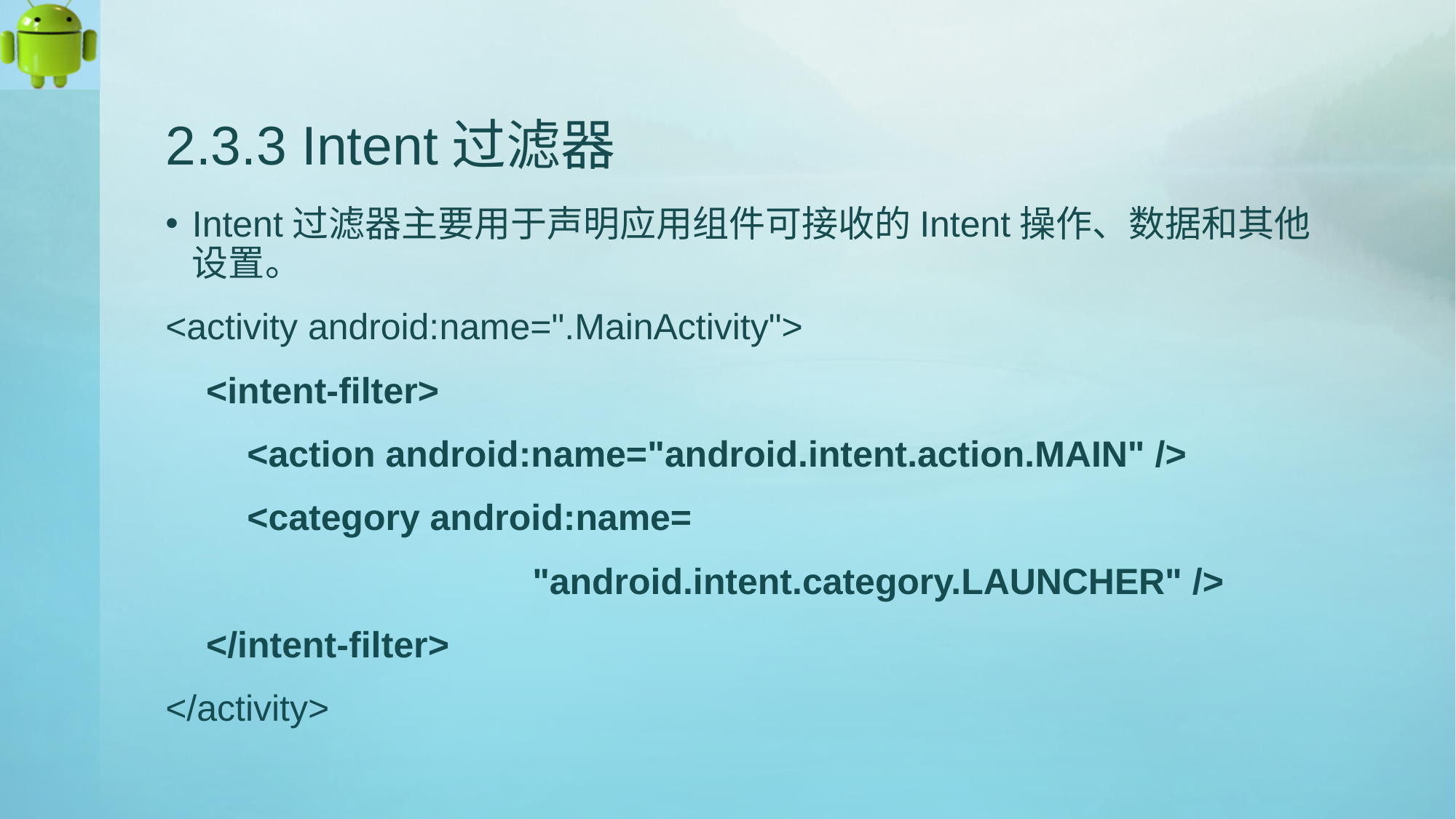

# 2.3.3 Intent过滤器
Intent过滤器主要用于声明应用组件可接收的Intent操作、数据和其他设置。
<activity android:name=".MainActivity">
    <intent-filter>
        <action android:name="android.intent.action.MAIN" />
        <category android:name=
                                    "android.intent.category.LAUNCHER" />
    </intent-filter>
</activity>